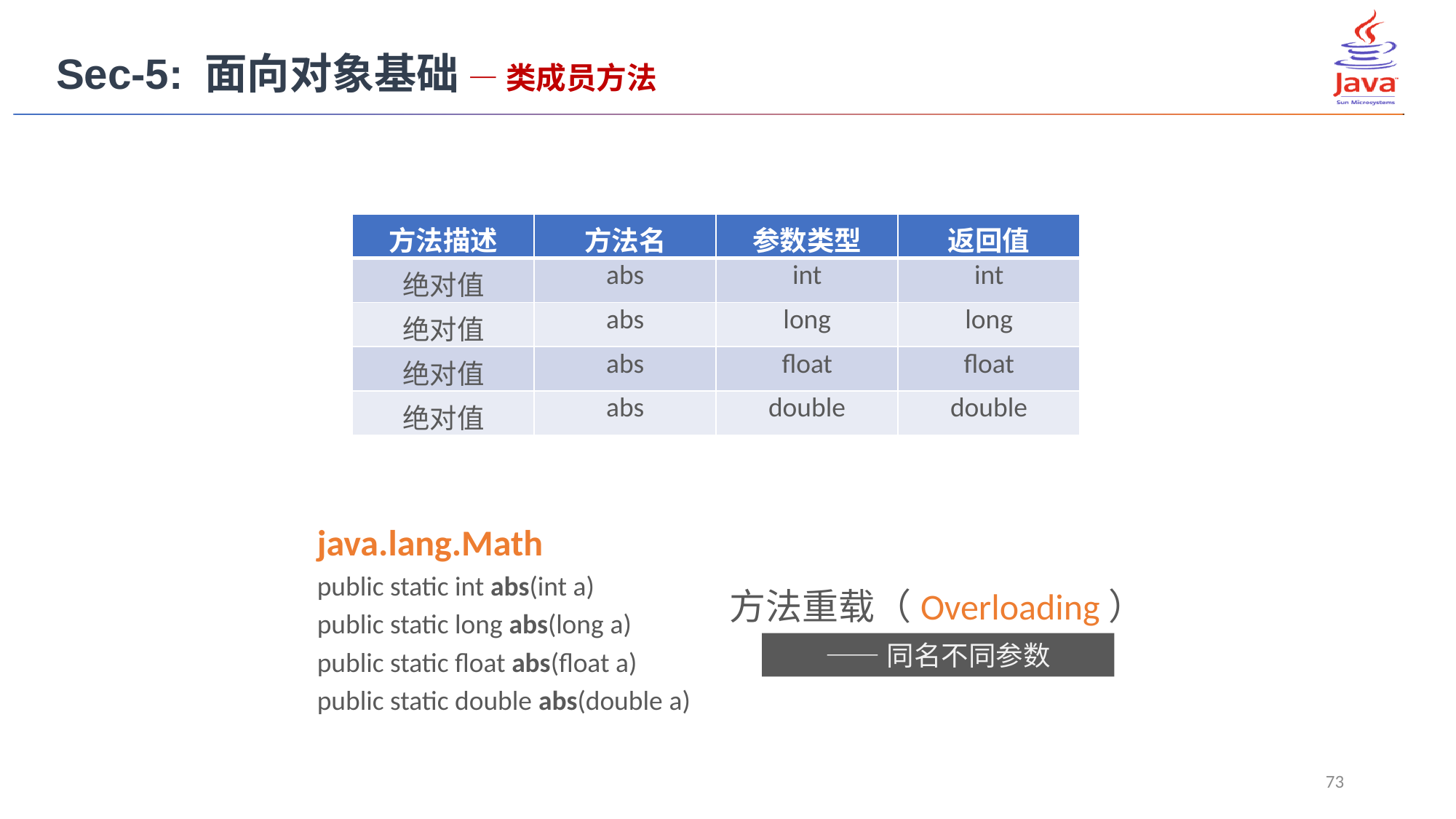

Sec-5: 面向对象基础 — 类成员方法
| 方法描述 | 方法名 | 参数类型 | 返回值 |
| --- | --- | --- | --- |
| 绝对值 | abs | int | int |
| 绝对值 | abs | long | long |
| 绝对值 | abs | float | float |
| 绝对值 | abs | double | double |
java.lang.Math
public static int abs(int a)
public static long abs(long a)
public static float abs(float a)
public static double abs(double a)
方法重载（Overloading）
——同名不同参数
73